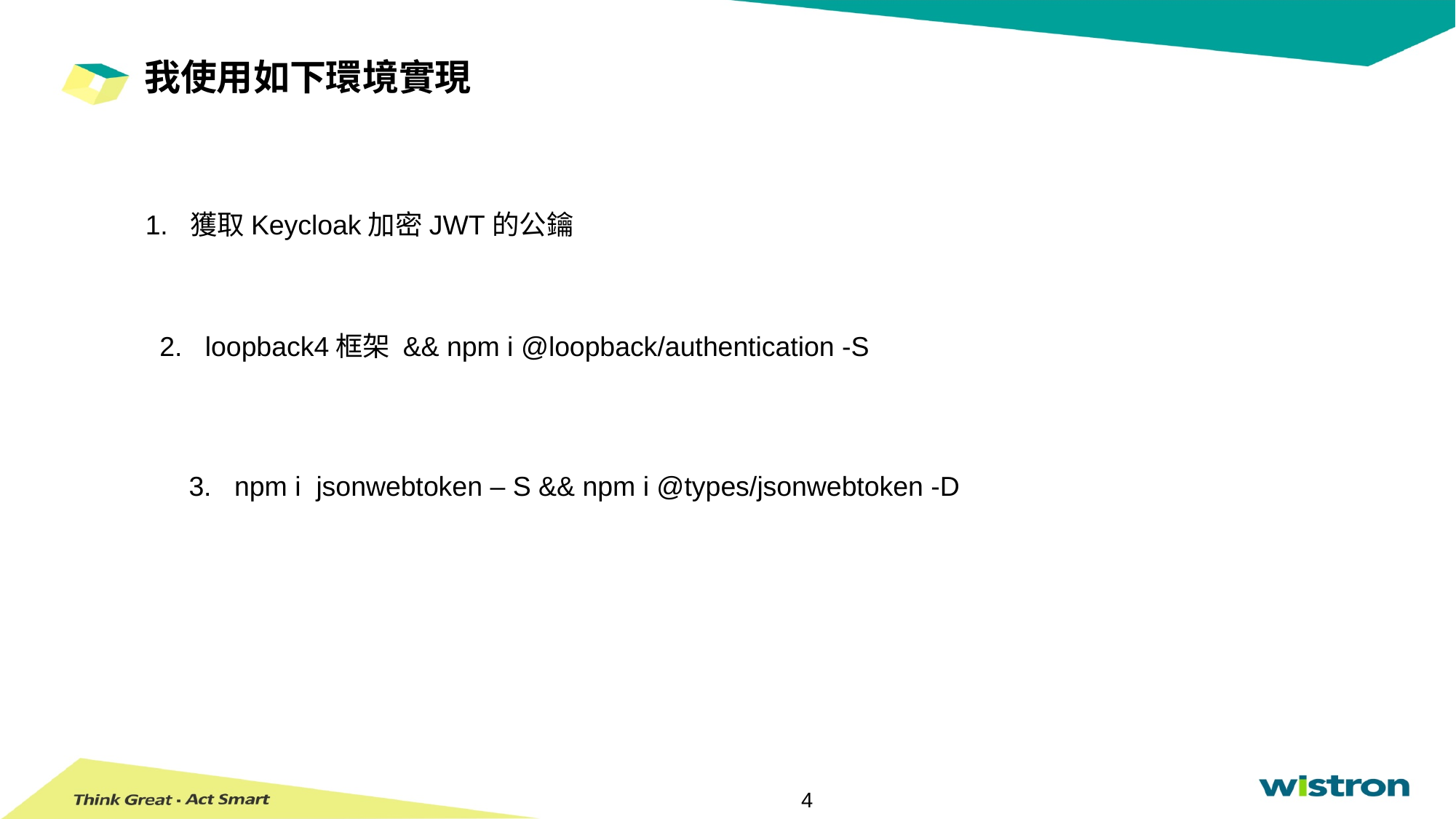

# 我使用如下環境實現
1.  獲取Keycloak加密JWT的公鑰

2.   loopback4框架 && npm i @loopback/authentication -S
3.   npm i  jsonwebtoken – S && npm i @types/jsonwebtoken -D